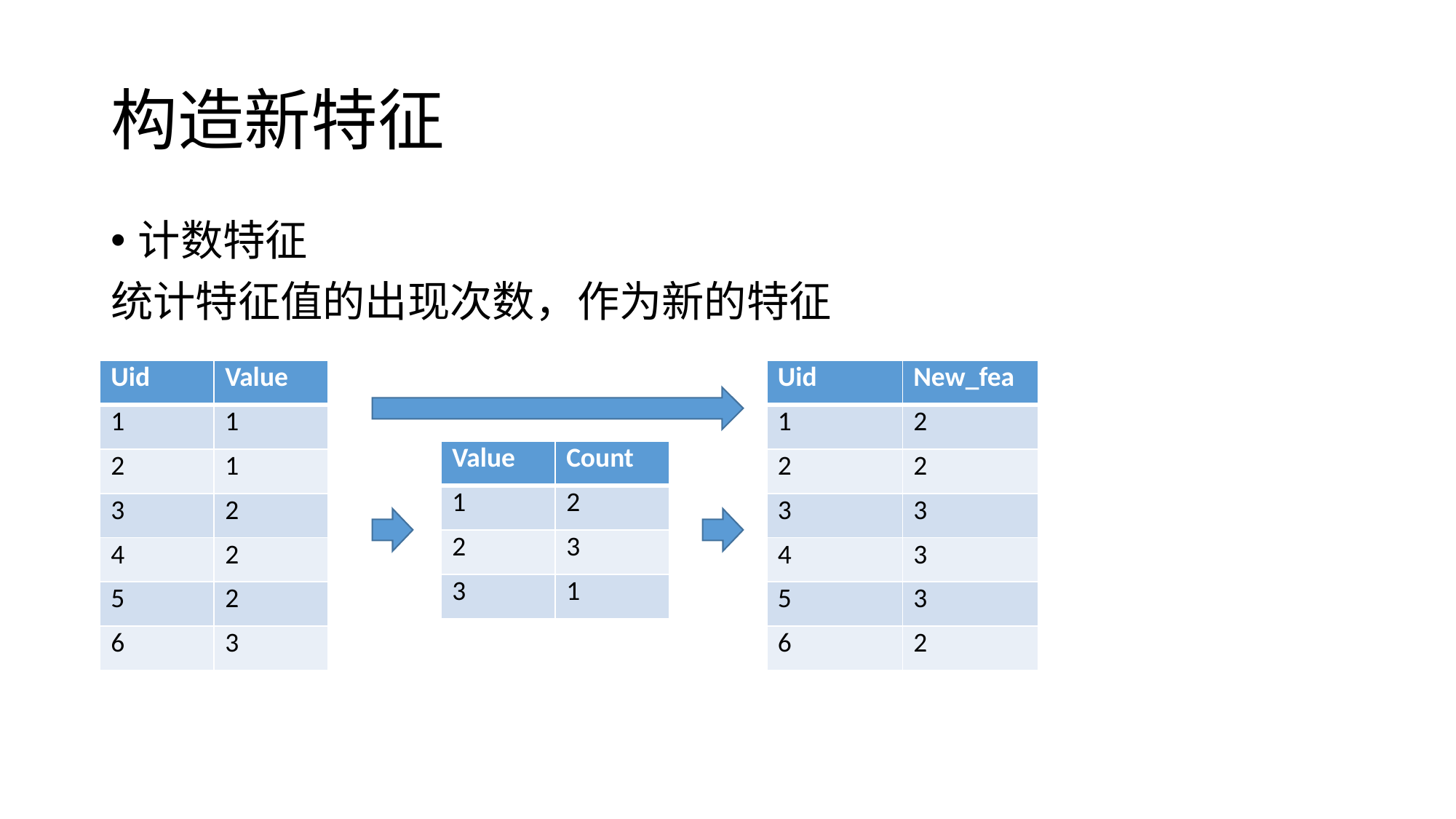

# 构造新特征
计数特征
统计特征值的出现次数，作为新的特征
| Uid | Value |
| --- | --- |
| 1 | 1 |
| 2 | 1 |
| 3 | 2 |
| 4 | 2 |
| 5 | 2 |
| 6 | 3 |
| Uid | New\_fea |
| --- | --- |
| 1 | 2 |
| 2 | 2 |
| 3 | 3 |
| 4 | 3 |
| 5 | 3 |
| 6 | 2 |

| Value | Count |
| --- | --- |
| 1 | 2 |
| 2 | 3 |
| 3 | 1 |